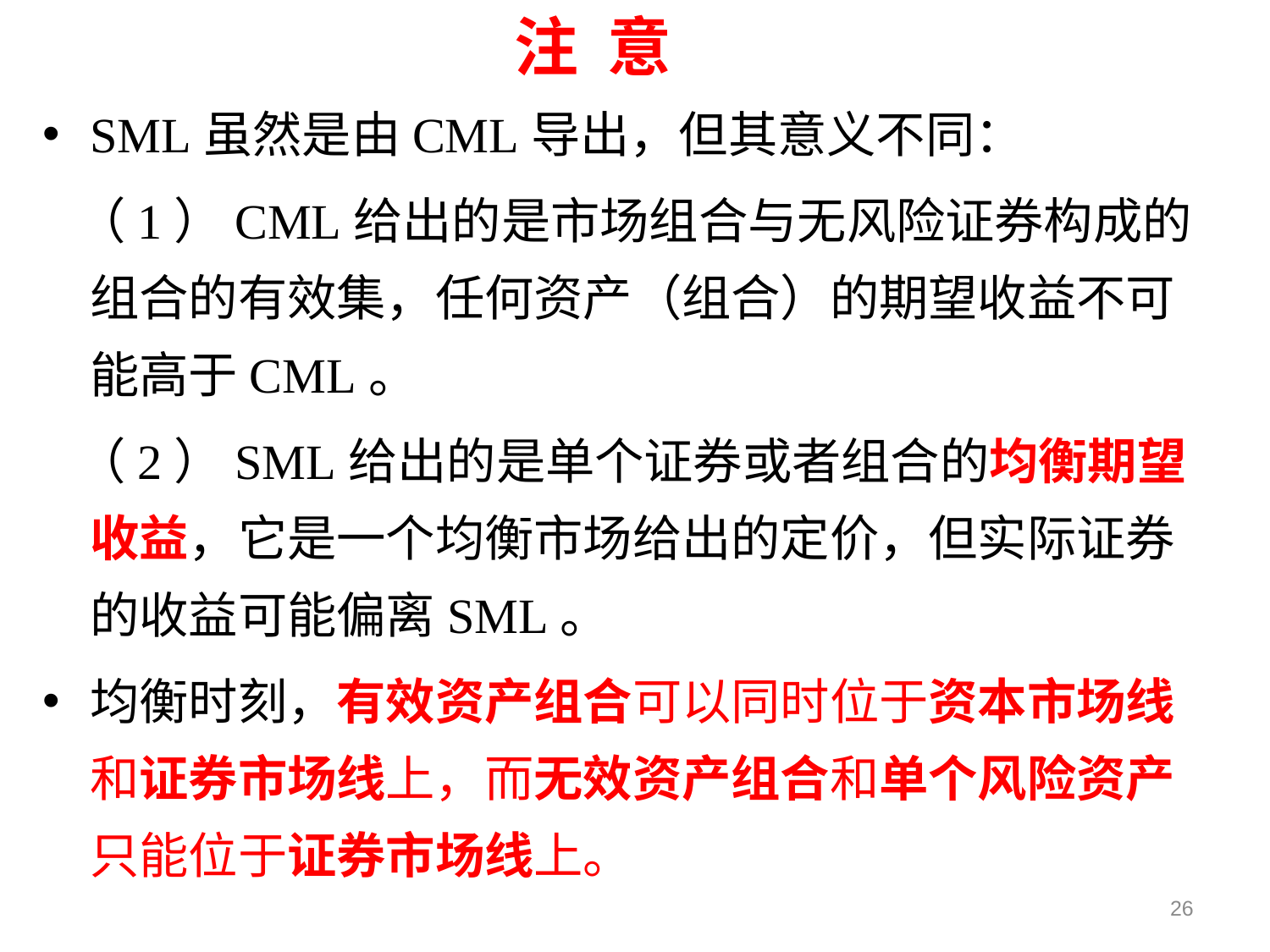

注  意
SML虽然是由CML导出，但其意义不同：
  （1）CML给出的是市场组合与无风险证券构成的组合的有效集，任何资产（组合）的期望收益不可能高于CML。
  （2）SML给出的是单个证券或者组合的均衡期望收益，它是一个均衡市场给出的定价，但实际证券的收益可能偏离SML。
均衡时刻，有效资产组合可以同时位于资本市场线和证券市场线上，而无效资产组合和单个风险资产只能位于证券市场线上。
26